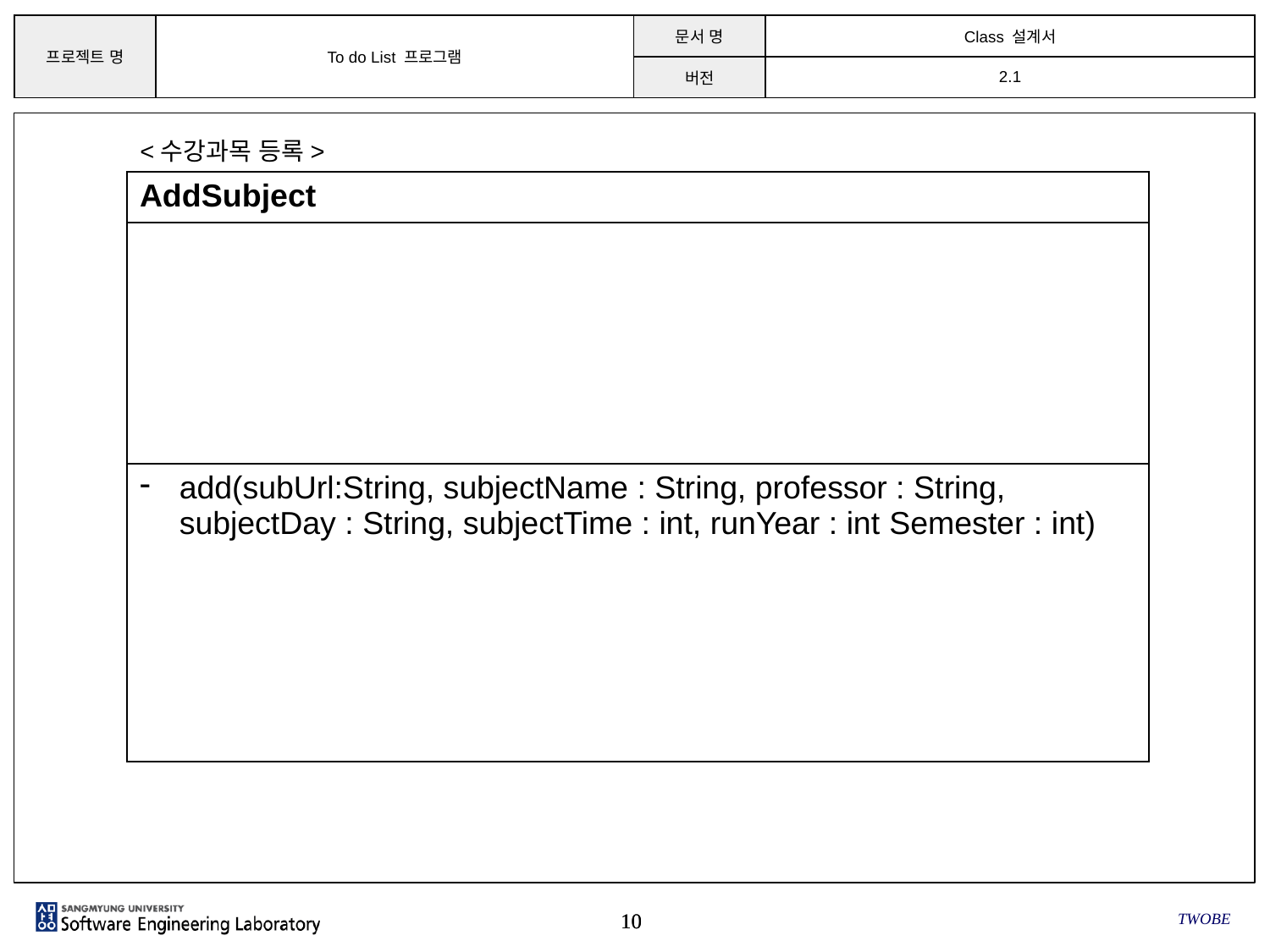

<수강과목 등록>
| AddSubject |
| --- |
|  |
| add(subUrl:String, subjectName : String, professor : String, subjectDay : String, subjectTime : int, runYear : int Semester : int) |
TWOBE